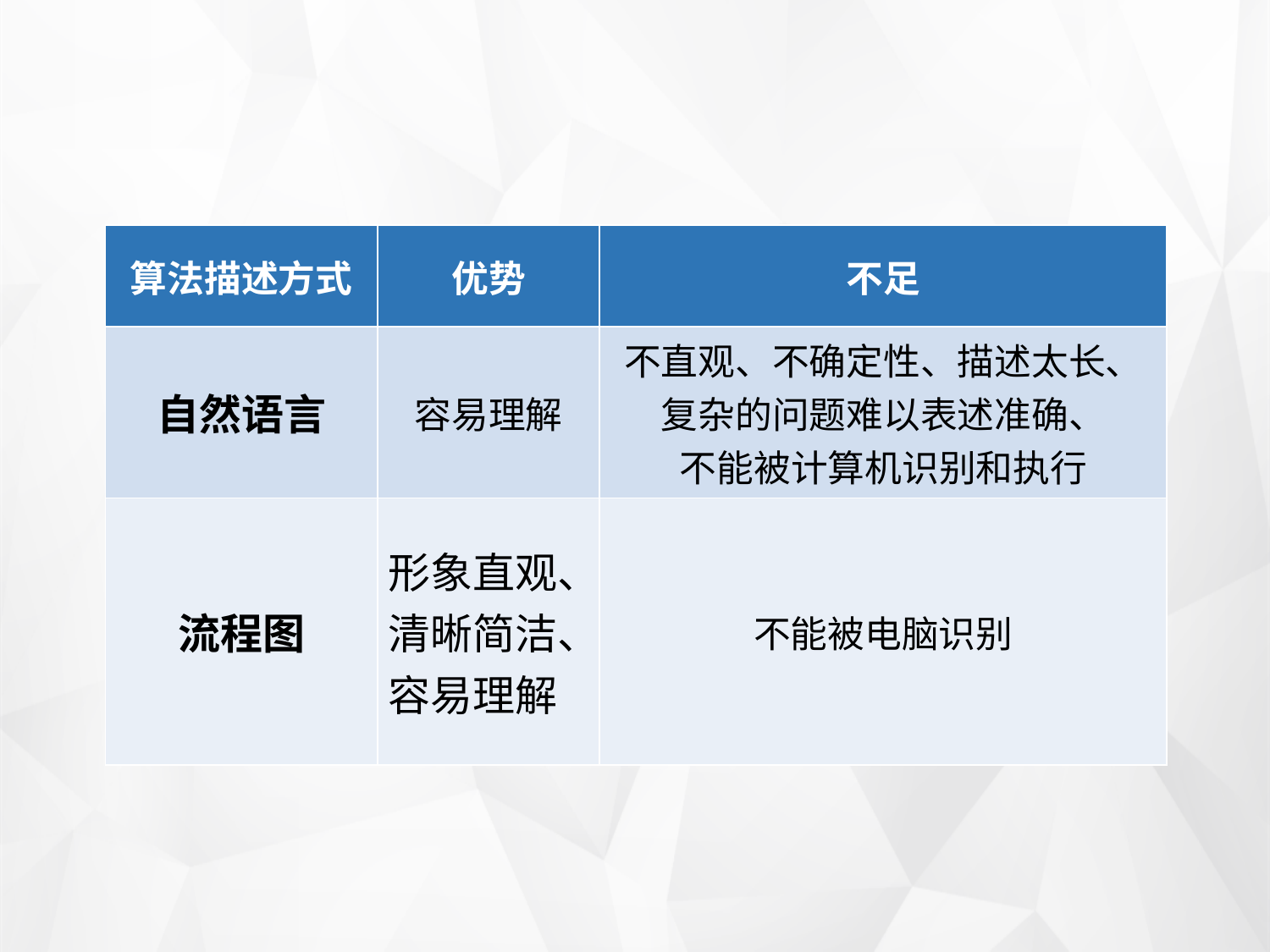

| 算法描述方式 | 优势 | 不足 |
| --- | --- | --- |
| 自然语言 | 容易理解 | 不直观、不确定性、描述太长、 复杂的问题难以表述准确、 不能被计算机识别和执行 |
| 流程图 | 形象直观、清晰简洁、容易理解 | 不能被电脑识别 |